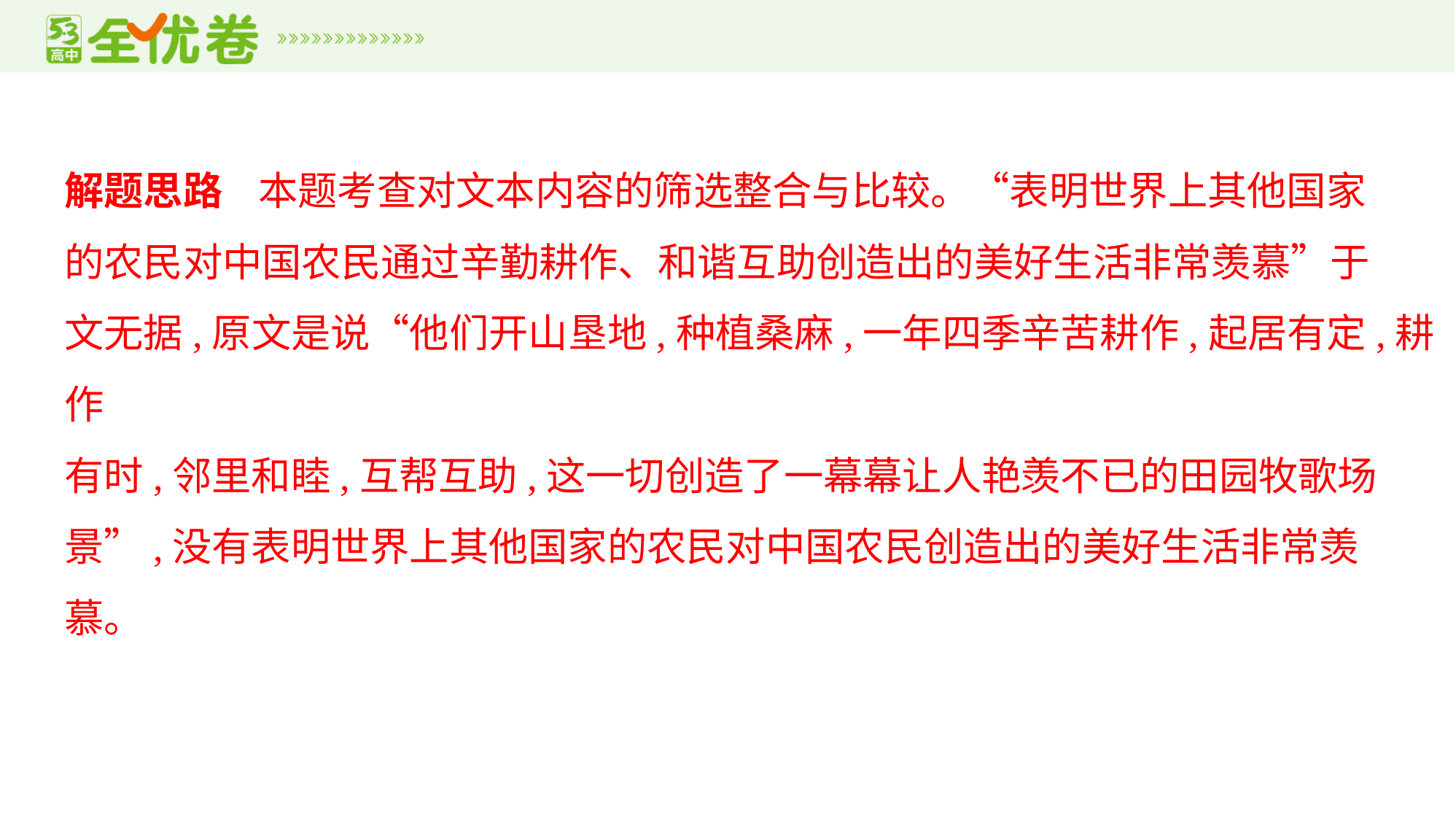

解题思路    本题考查对文本内容的筛选整合与比较。“表明世界上其他国家
的农民对中国农民通过辛勤耕作、和谐互助创造出的美好生活非常羡慕”于
文无据,原文是说“他们开山垦地,种植桑麻,一年四季辛苦耕作,起居有定,耕作
有时,邻里和睦,互帮互助,这一切创造了一幕幕让人艳羡不已的田园牧歌场
景”,没有表明世界上其他国家的农民对中国农民创造出的美好生活非常羡
慕。